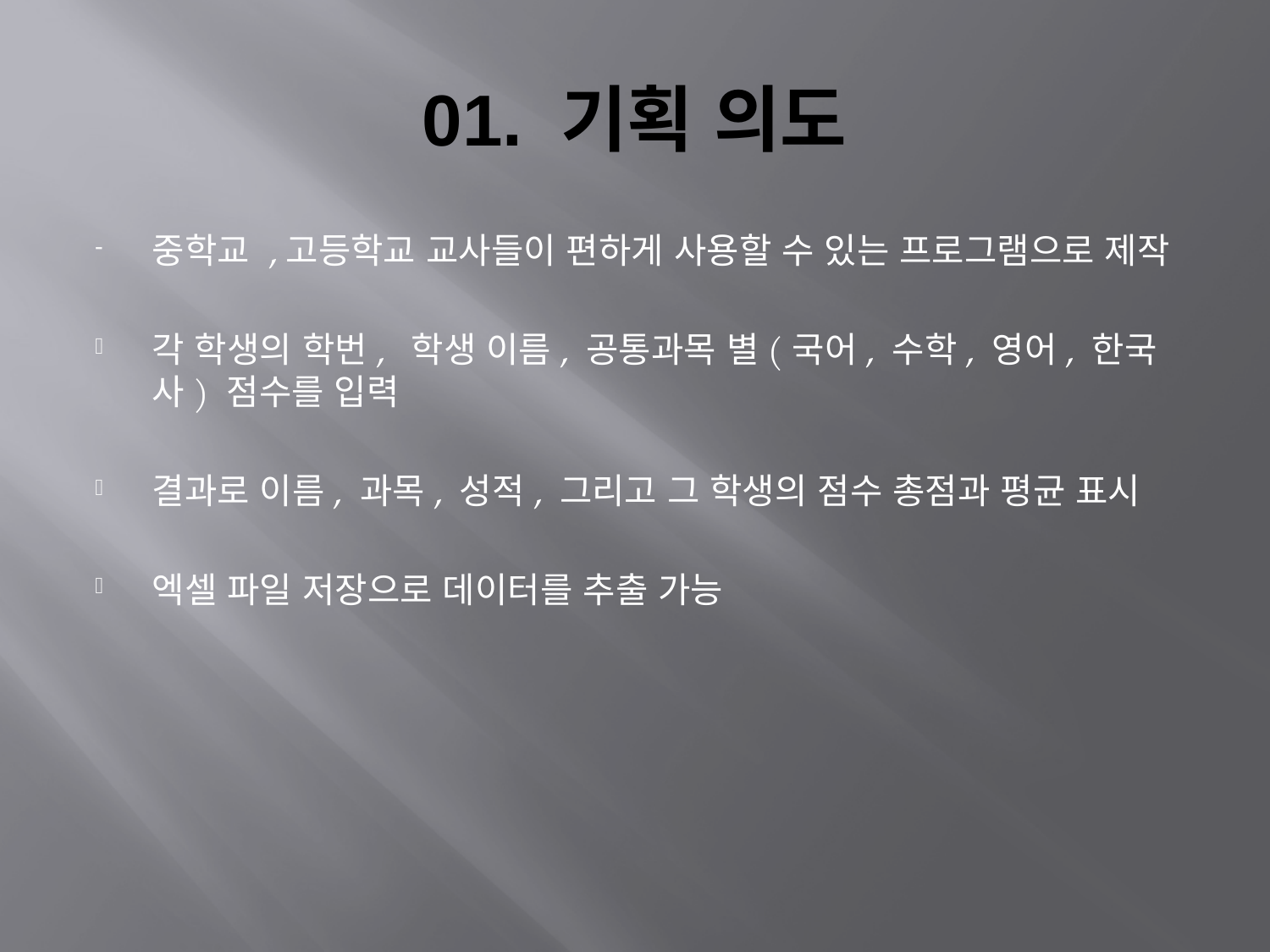

# 01. 기획 의도
중학교 ,고등학교 교사들이 편하게 사용할 수 있는 프로그램으로 제작

각 학생의 학번,  학생 이름, 공통과목 별(국어, 수학, 영어, 한국사) 점수를 입력

결과로 이름, 과목, 성적, 그리고 그 학생의 점수 총점과 평균 표시

엑셀 파일 저장으로 데이터를 추출 가능